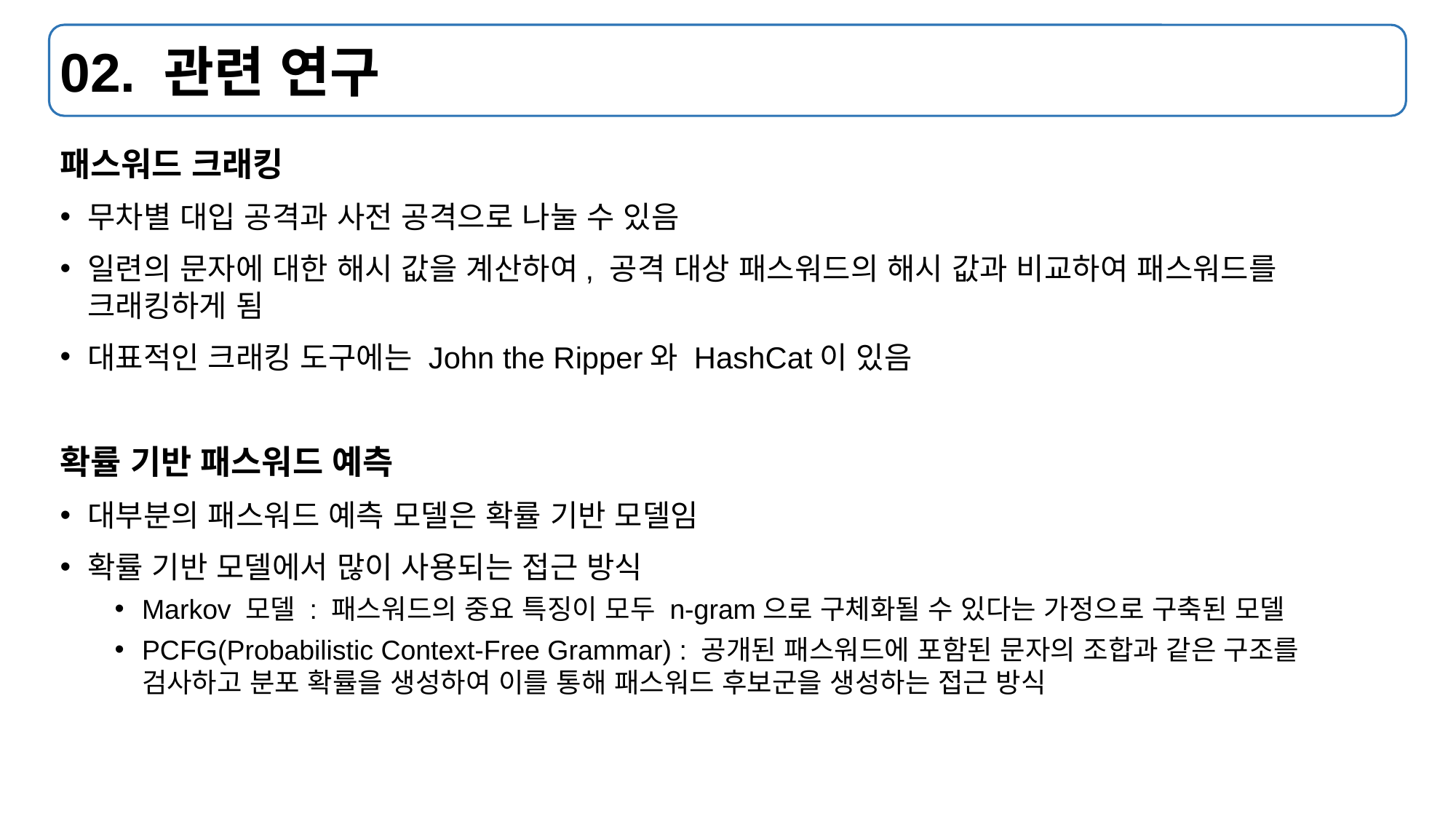

# 02. 관련 연구
패스워드 크래킹
무차별 대입 공격과 사전 공격으로 나눌 수 있음
일련의 문자에 대한 해시 값을 계산하여, 공격 대상 패스워드의 해시 값과 비교하여 패스워드를 크래킹하게 됨
대표적인 크래킹 도구에는 John the Ripper와 HashCat이 있음

확률 기반 패스워드 예측
대부분의 패스워드 예측 모델은 확률 기반 모델임
확률 기반 모델에서 많이 사용되는 접근 방식
Markov 모델 : 패스워드의 중요 특징이 모두 n-gram으로 구체화될 수 있다는 가정으로 구축된 모델
PCFG(Probabilistic Context-Free Grammar) : 공개된 패스워드에 포함된 문자의 조합과 같은 구조를 검사하고 분포 확률을 생성하여 이를 통해 패스워드 후보군을 생성하는 접근 방식